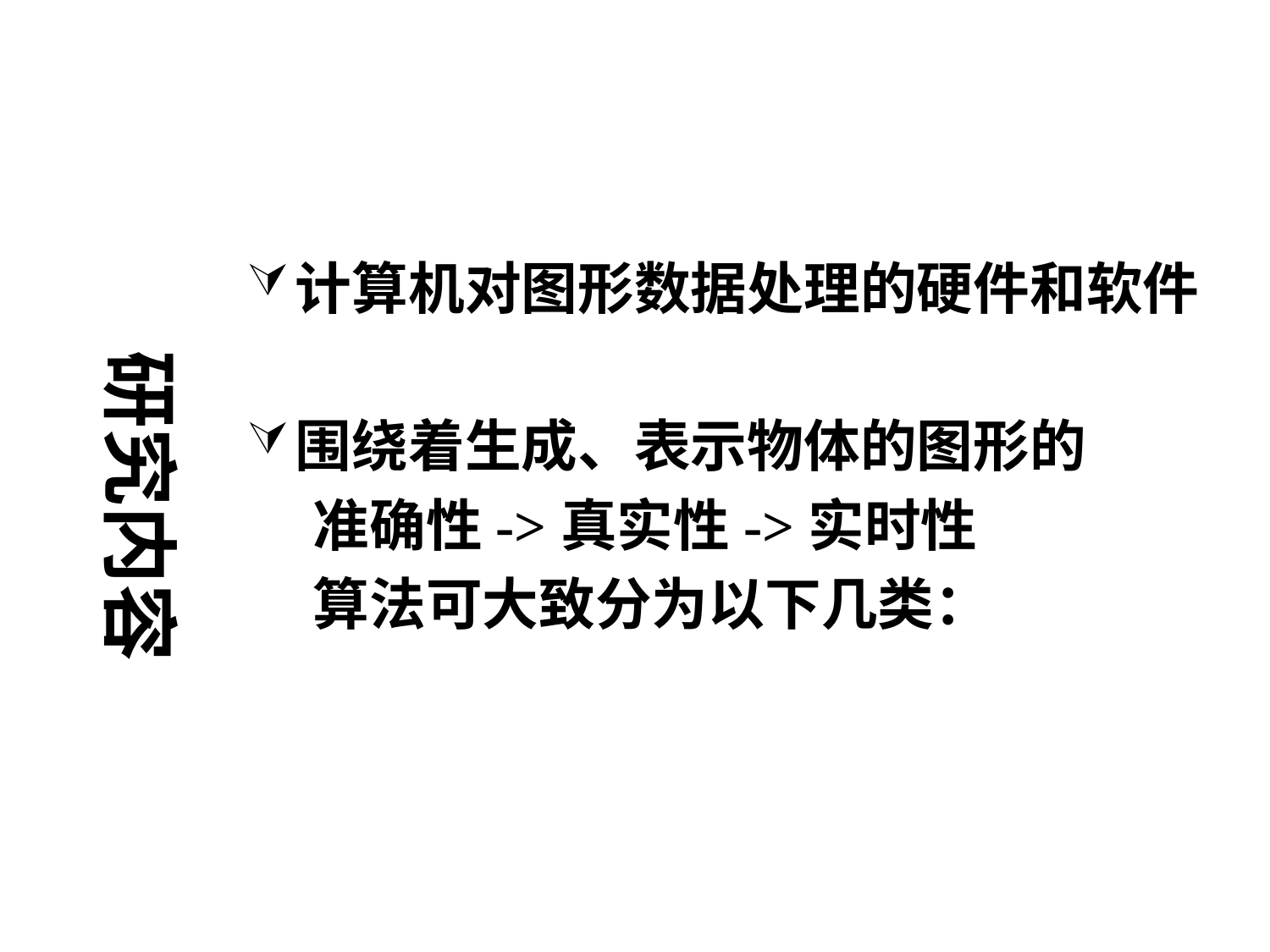

计算机对图形数据处理的硬件和软件

围绕着生成、表示物体的图形的
    准确性->真实性->实时性
    算法可大致分为以下几类：
研究内容